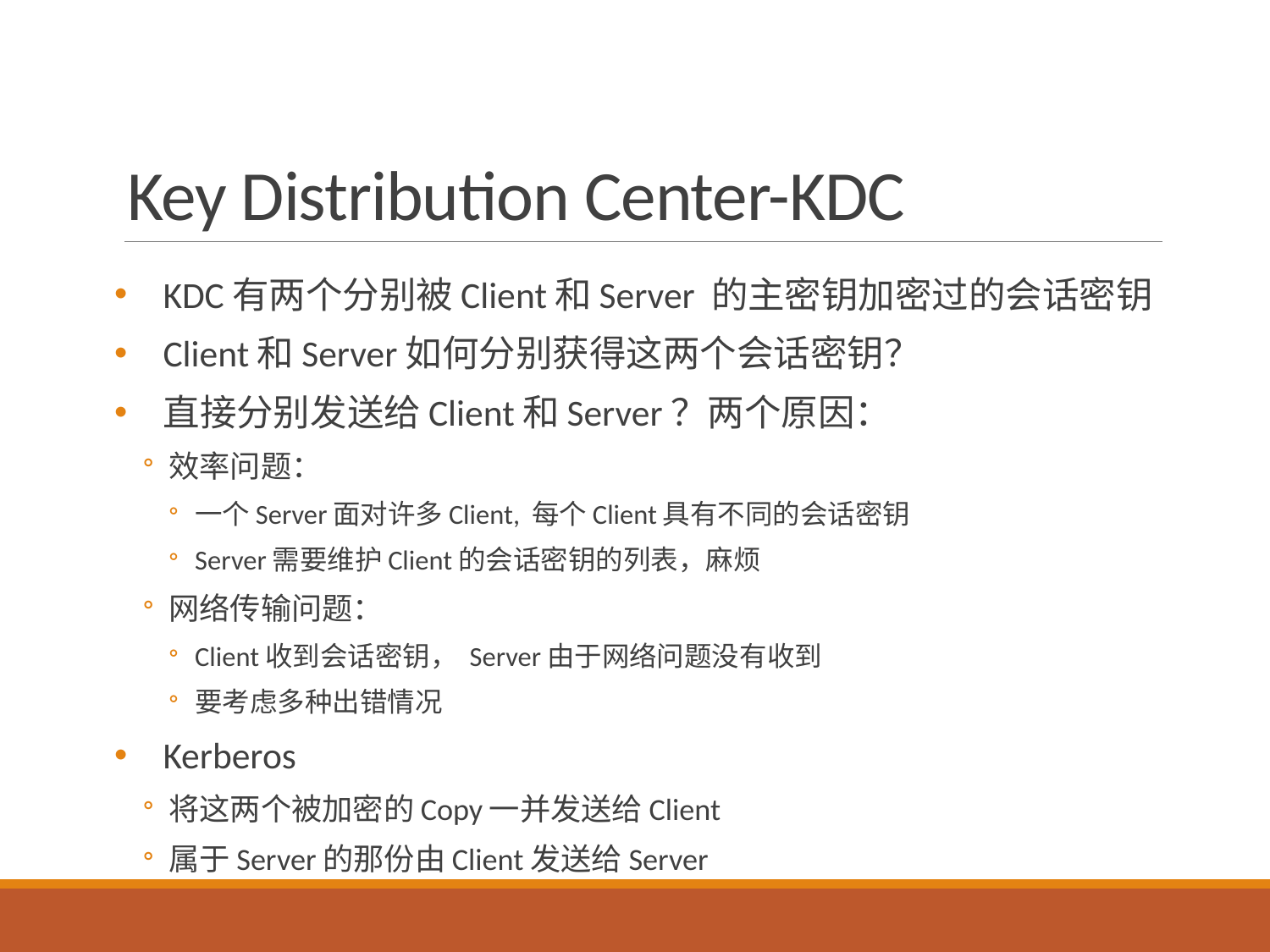

# Key Distribution Center-KDC
KDC有两个分别被Client和Server 的主密钥加密过的会话密钥
Client和Server如何分别获得这两个会话密钥？
直接分别发送给Client和Server？两个原因：
效率问题：
一个Server面对许多Client, 每个Client具有不同的会话密钥
Server需要维护Client的会话密钥的列表，麻烦
网络传输问题：
Client收到会话密钥， Server由于网络问题没有收到
要考虑多种出错情况
Kerberos
将这两个被加密的Copy一并发送给Client
属于Server的那份由Client发送给Server